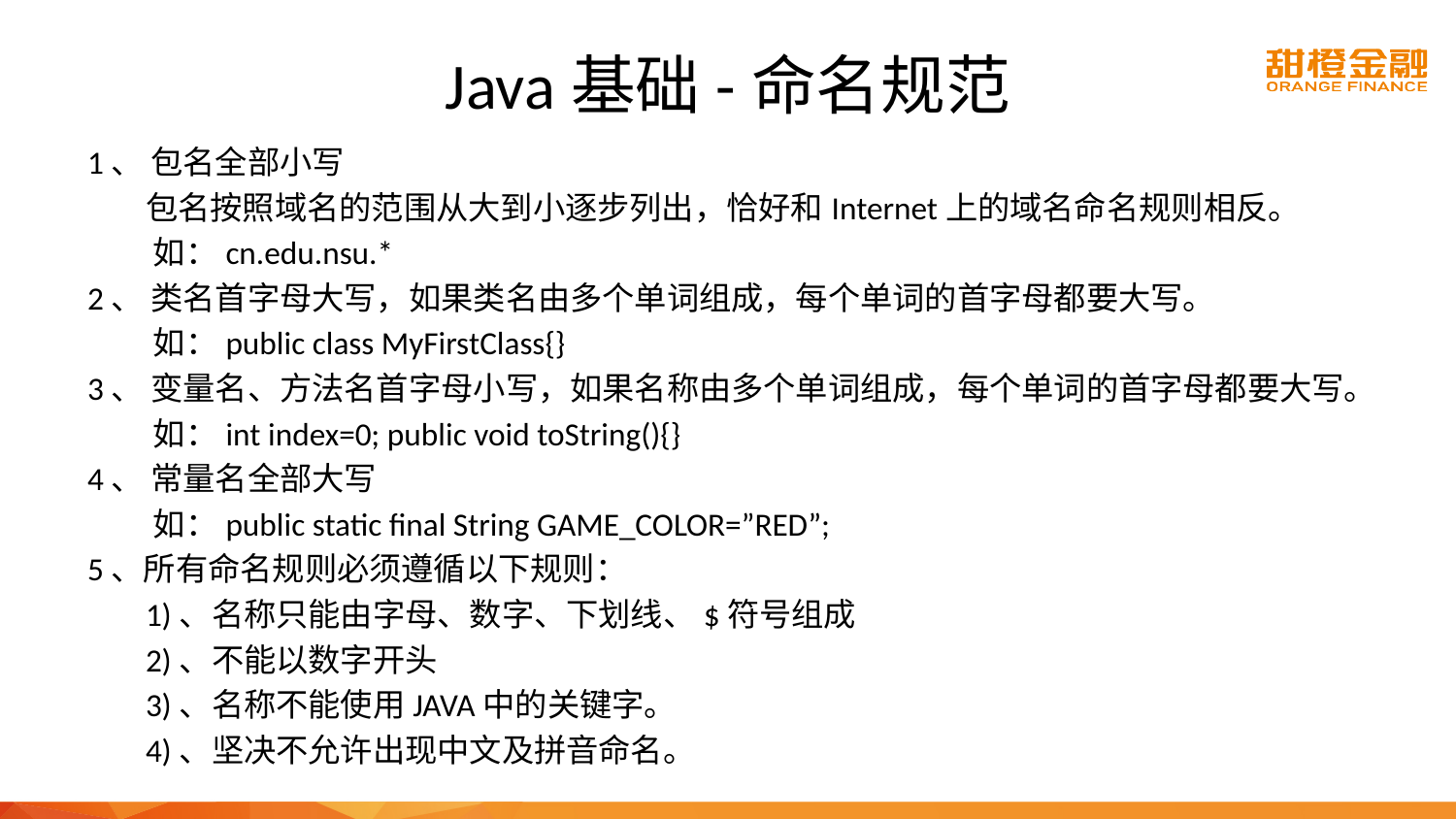

# Java基础-命名规范
1、 包名全部小写
       包名按照域名的范围从大到小逐步列出，恰好和Internet上的域名命名规则相反。
        如：cn.edu.nsu.*
2、 类名首字母大写，如果类名由多个单词组成，每个单词的首字母都要大写。
        如：public class MyFirstClass{}
3、 变量名、方法名首字母小写，如果名称由多个单词组成，每个单词的首字母都要大写。
        如：int index=0; public void toString(){}
4、 常量名全部大写
        如：public static final String GAME_COLOR=”RED”;
5、所有命名规则必须遵循以下规则：
        1)、名称只能由字母、数字、下划线、$符号组成
        2)、不能以数字开头
        3)、名称不能使用JAVA中的关键字。
        4)、坚决不允许出现中文及拼音命名。